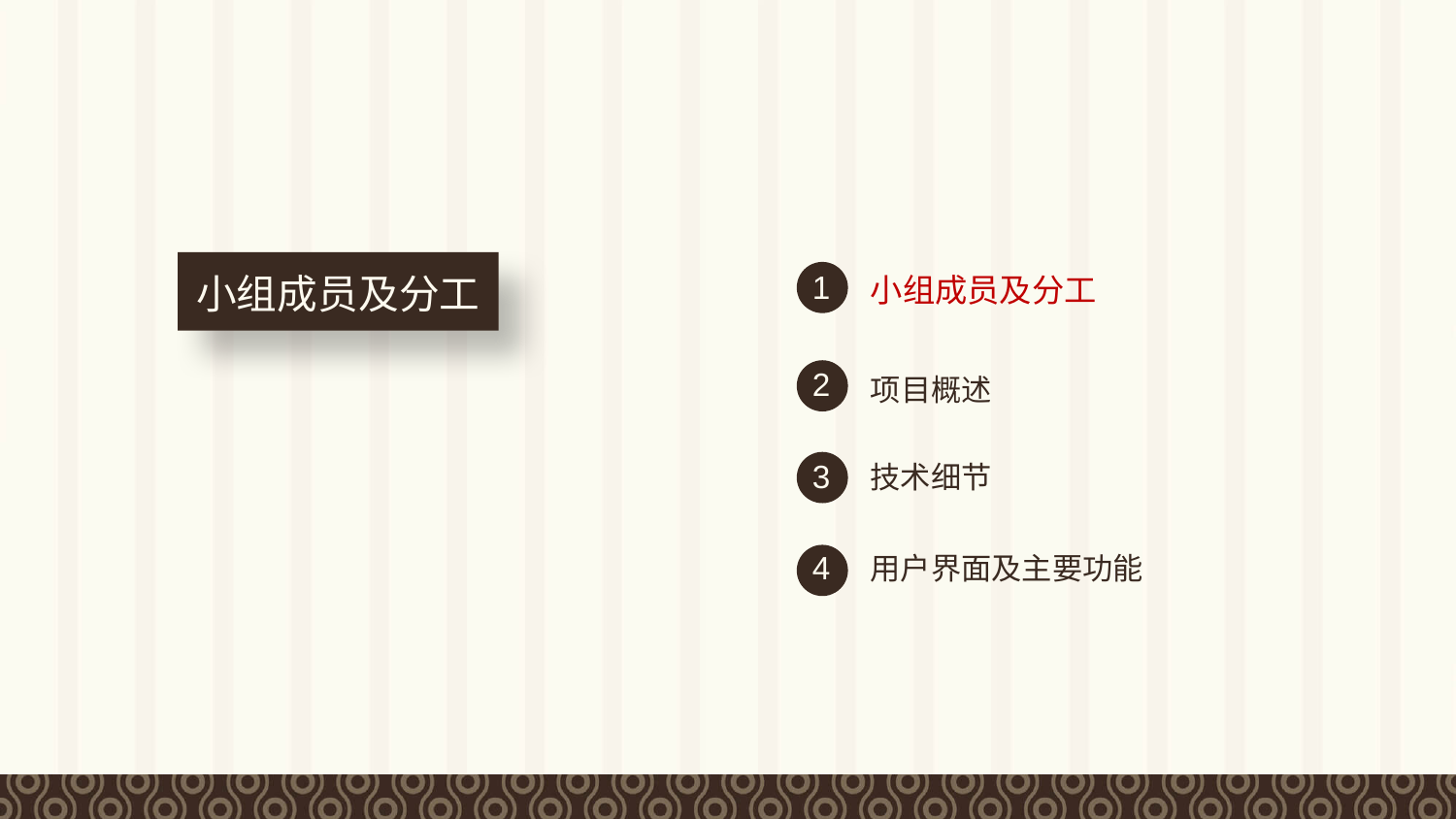

小组成员及分工
1

小组成员及分工
2

项目概述
3
技术细节

4
用户界面及主要功能